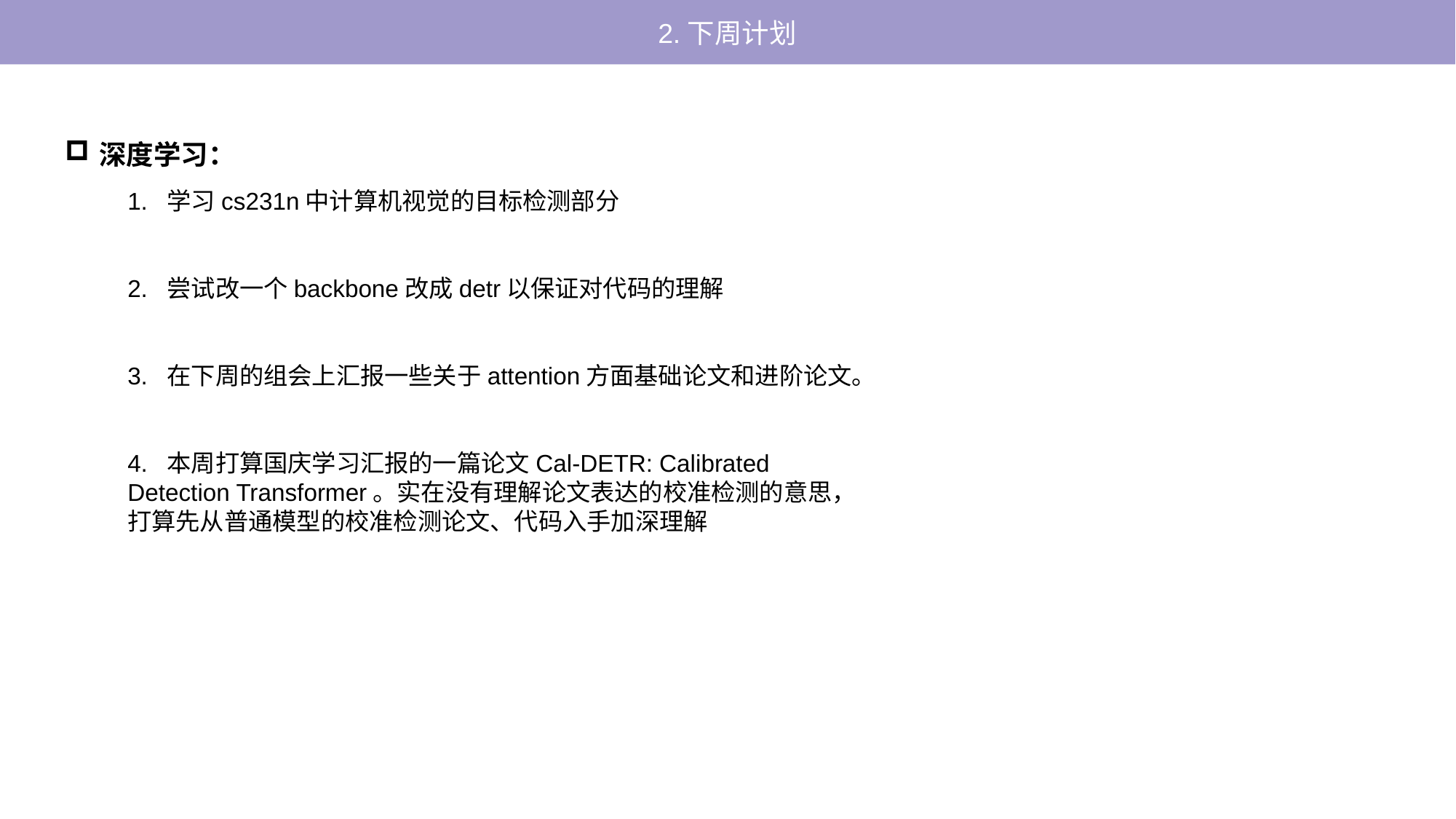

2.下周计划
深度学习：

1.  学习cs231n中计算机视觉的目标检测部分

2.  尝试改一个backbone改成detr以保证对代码的理解

3.  在下周的组会上汇报一些关于attention方面基础论文和进阶论文。

4.  本周打算国庆学习汇报的一篇论文Cal-DETR: Calibrated Detection Transformer。实在没有理解论文表达的校准检测的意思，打算先从普通模型的校准检测论文、代码入手加深理解